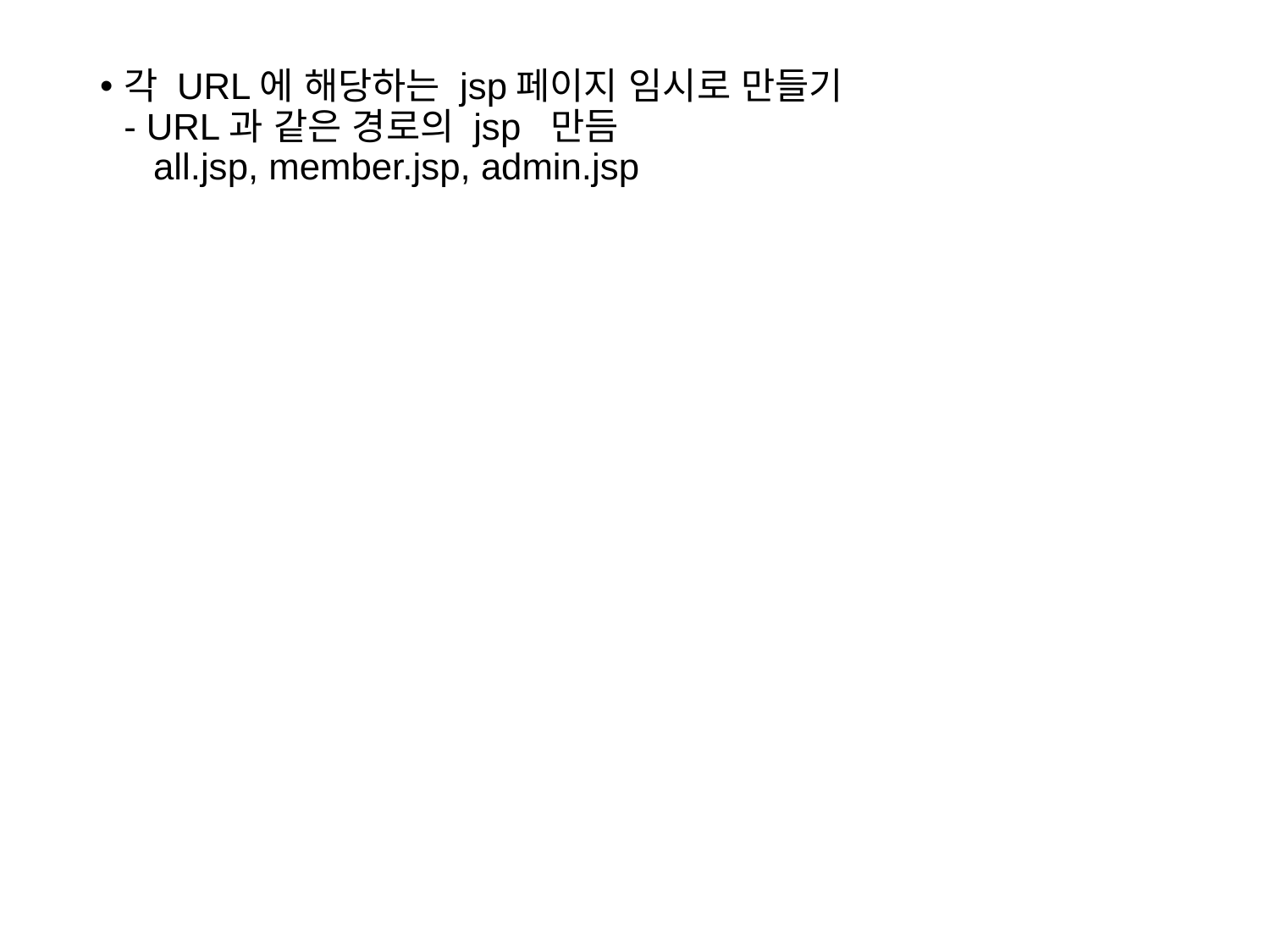

각 URL에 해당하는 jsp페이지 임시로 만들기
- URL과 같은 경로의 jsp  만듬
  all.jsp, member.jsp, admin.jsp